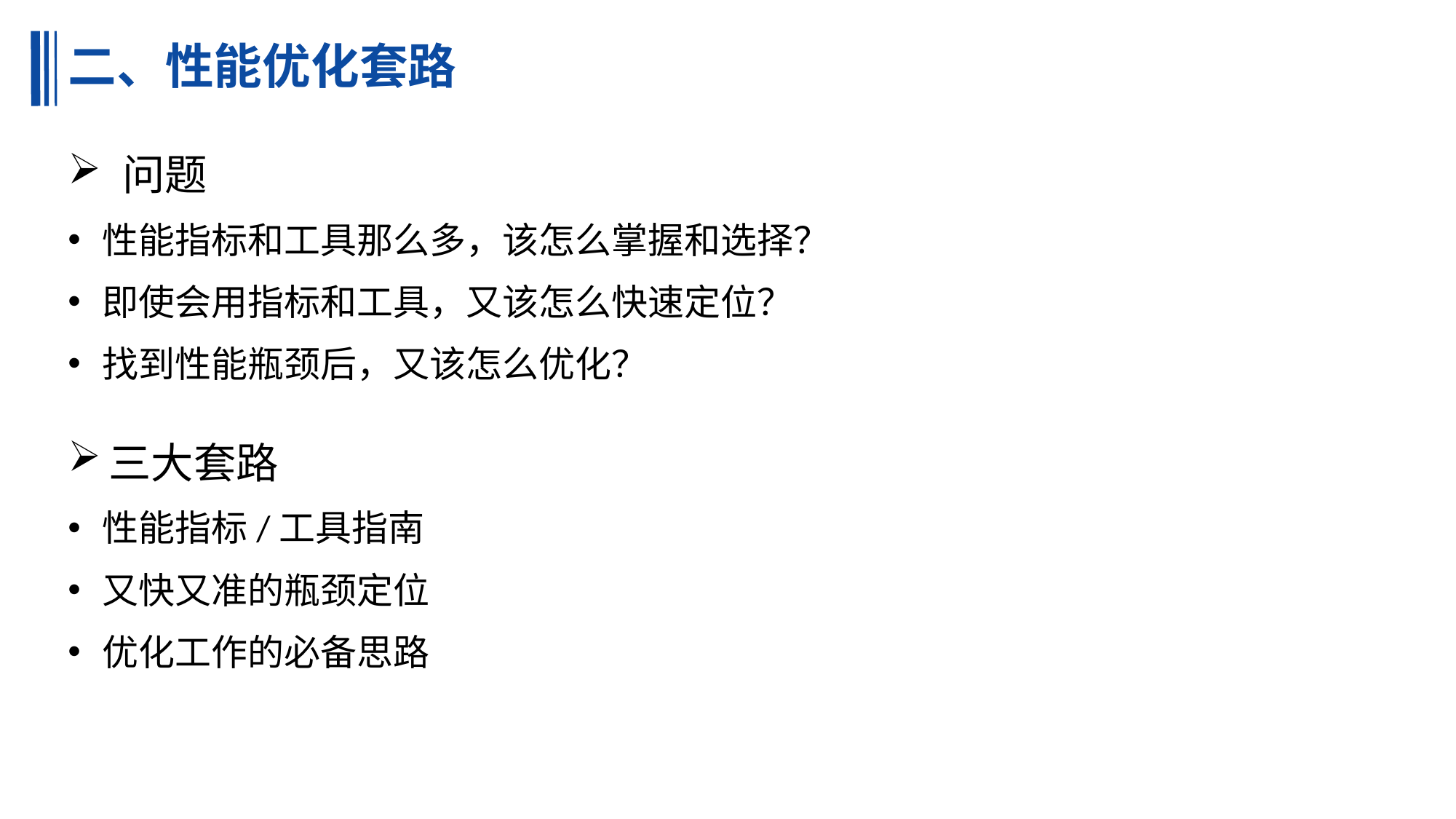

# 二、性能优化套路
问题
性能指标和工具那么多，该怎么掌握和选择？
即使会用指标和工具，又该怎么快速定位？
找到性能瓶颈后，又该怎么优化？
三大套路
性能指标/工具指南
又快又准的瓶颈定位
优化工作的必备思路